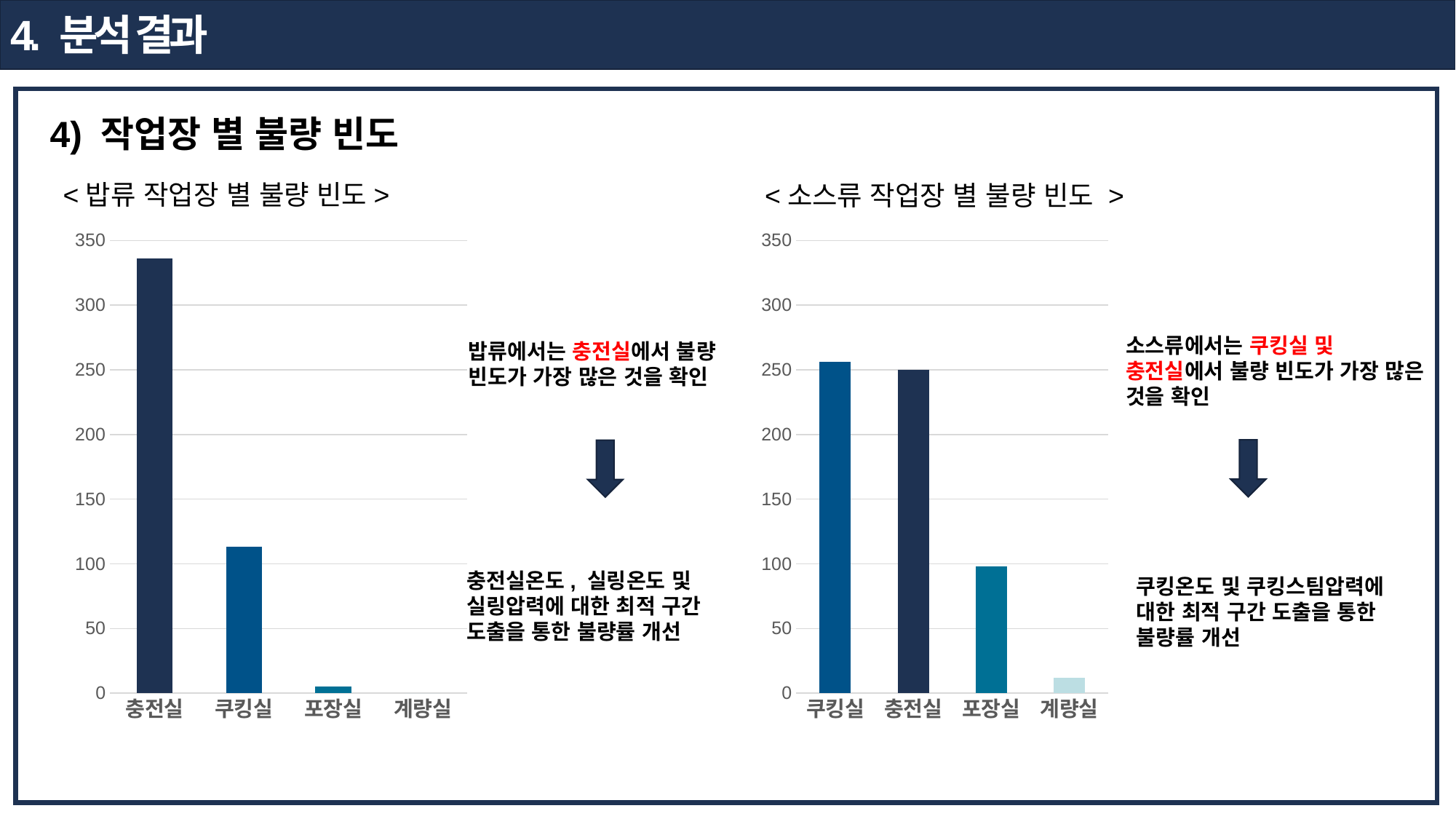

4. 분석 결과

4) 작업장 별 불량 빈도
<밥류 작업장 별 불량 빈도>
<소스류 작업장 별 불량 빈도 >

### Chart

| Category | 불량 |
|---|---|
| 충전실 | 336.0 |
| 쿠킹실 | 113.0 |
| 포장실 | 5.0 |
| 계량실 | 0.0 |

### Chart

| Category | 불량 |
|---|---|
| 쿠킹실 | 256.0 |
| 충전실 | 250.0 |
| 포장실 | 98.0 |
| 계량실 | 12.0 |
소스류에서는 쿠킹실 및 충전실에서 불량 빈도가 가장 많은 것을 확인
밥류에서는 충전실에서 불량 빈도가 가장 많은 것을 확인

충전실온도, 실링온도 및 실링압력에 대한 최적 구간 도출을 통한 불량률 개선

쿠킹온도 및 쿠킹스팀압력에 대한 최적 구간 도출을 통한 불량률 개선

29